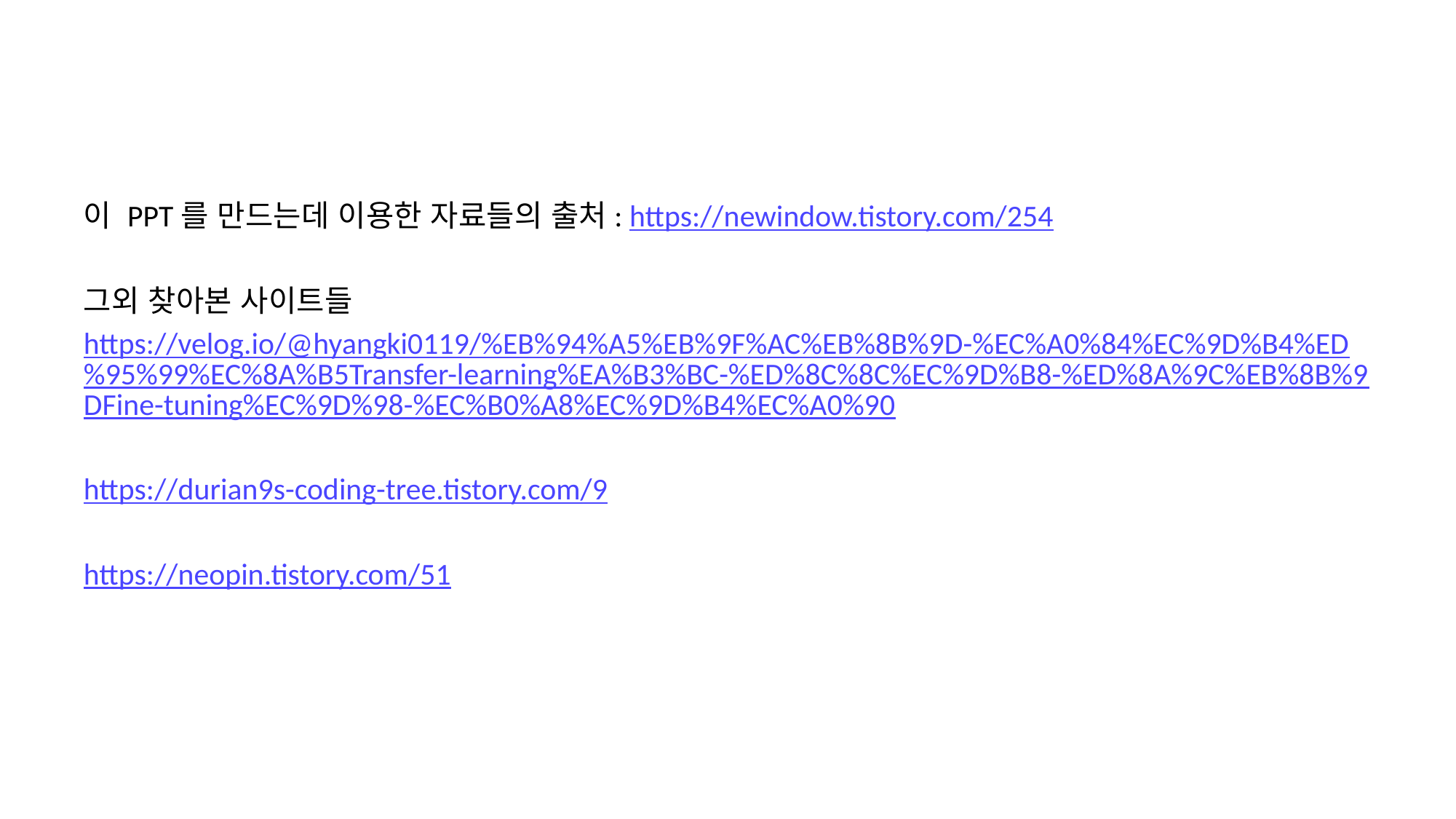

#
이 PPT를 만드는데 이용한 자료들의 출처: https://newindow.tistory.com/254

그외 찾아본 사이트들
https://velog.io/@hyangki0119/%EB%94%A5%EB%9F%AC%EB%8B%9D-%EC%A0%84%EC%9D%B4%ED%95%99%EC%8A%B5Transfer-learning%EA%B3%BC-%ED%8C%8C%EC%9D%B8-%ED%8A%9C%EB%8B%9DFine-tuning%EC%9D%98-%EC%B0%A8%EC%9D%B4%EC%A0%90

https://durian9s-coding-tree.tistory.com/9

https://neopin.tistory.com/51